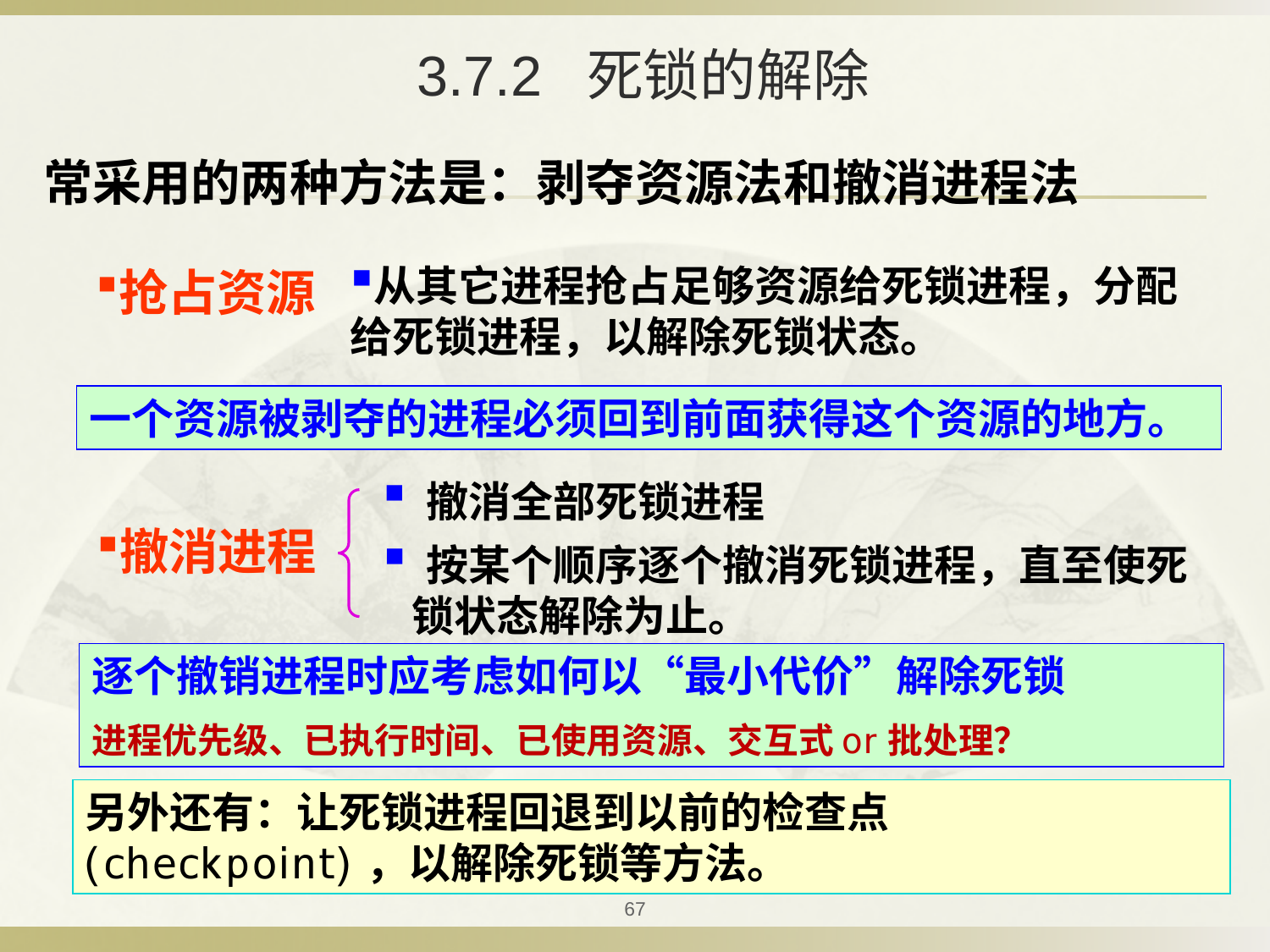

# 3.7.2  死锁的解除
常采用的两种方法是：剥夺资源法和撤消进程法
从其它进程抢占足够资源给死锁进程，分配给死锁进程，以解除死锁状态。
抢占资源
一个资源被剥夺的进程必须回到前面获得这个资源的地方。
 撤消全部死锁进程

撤消进程
 按某个顺序逐个撤消死锁进程，直至使死
  锁状态解除为止。
逐个撤销进程时应考虑如何以“最小代价”解除死锁
进程优先级、已执行时间、已使用资源、交互式or批处理？
另外还有：让死锁进程回退到以前的检查点(checkpoint)，以解除死锁等方法。
67